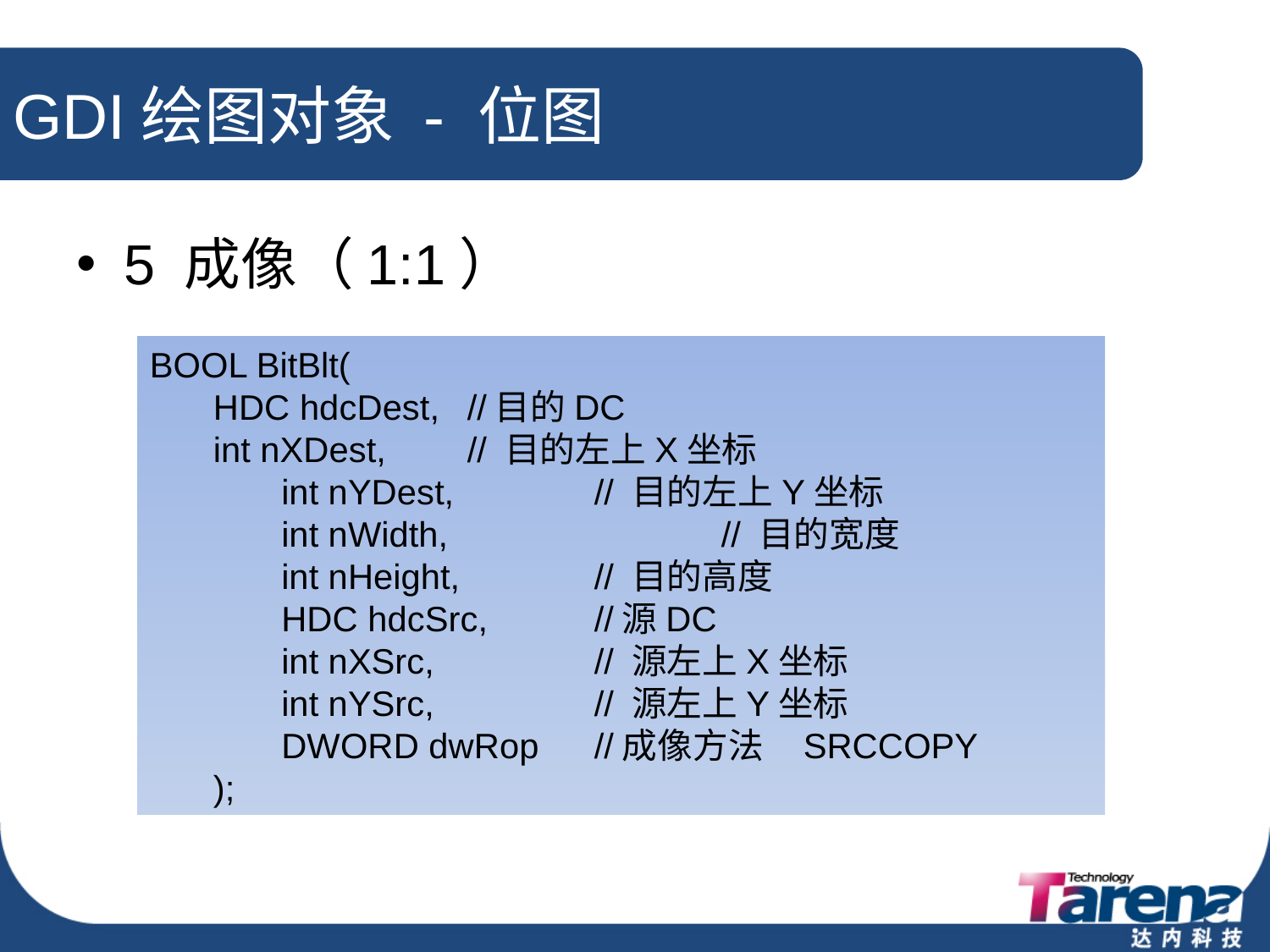

# GDI绘图对象 - 位图
5 成像（1:1）
BOOL BitBlt(
HDC hdcDest, 	//目的DC
int nXDest,  	// 目的左上X坐标
       int nYDest,  	// 目的左上Y坐标
       int nWidth,  		// 目的宽度
       int nHeight, 	// 目的高度
       HDC hdcSrc,  	//源DC
       int nXSrc,   		// 源左上X坐标
       int nYSrc,   		// 源左上Y坐标
       DWORD dwRop  	//成像方法    SRCCOPY
);